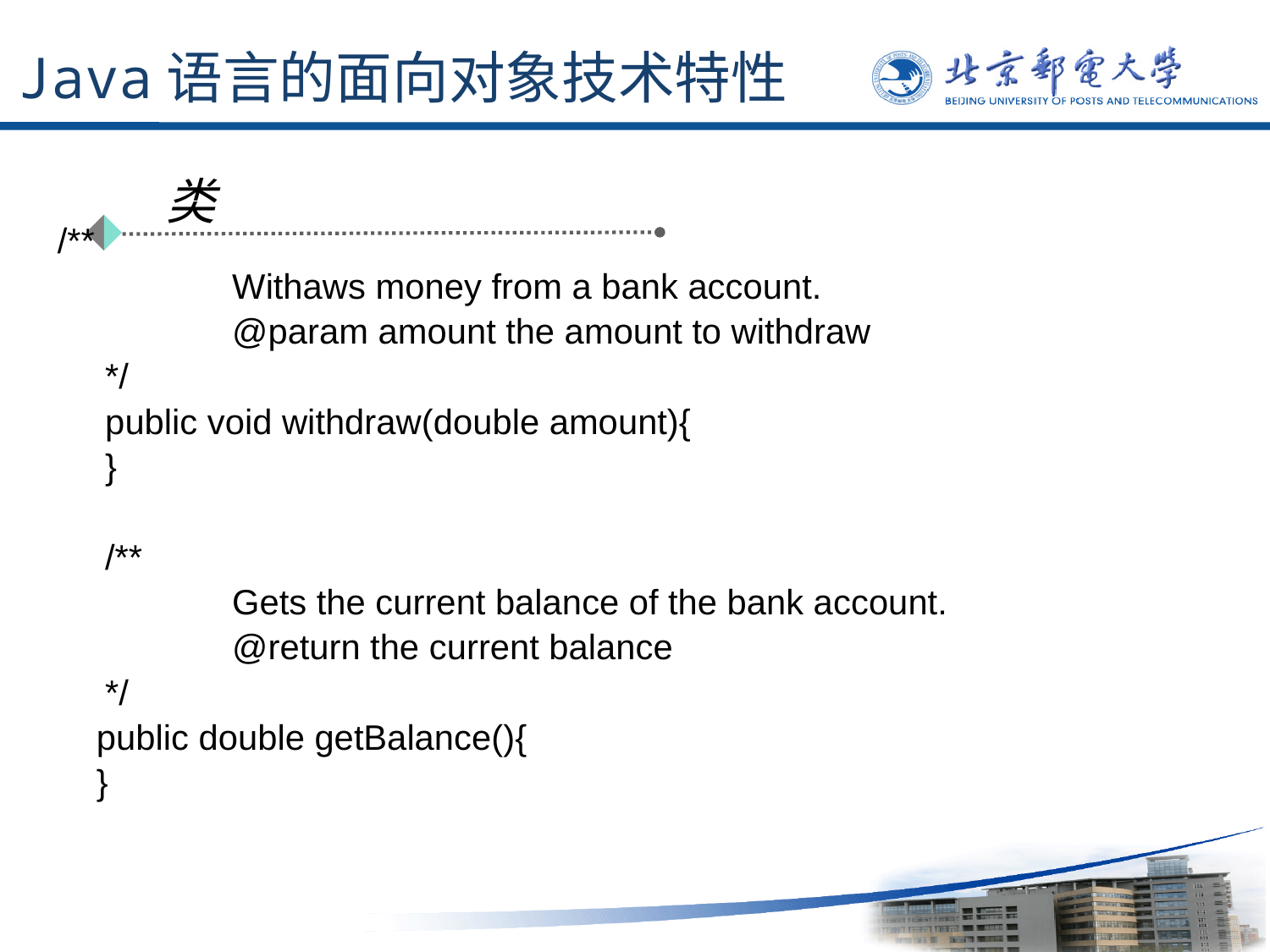

# Java语言的面向对象技术特性

/**
		Withaws money from a bank account.
		@param amount the amount to withdraw
	*/
	public void withdraw(double amount){
	}

	/**
		Gets the current balance of the bank account.
		@return the current balance
	*/
    public double getBalance(){
    }
类